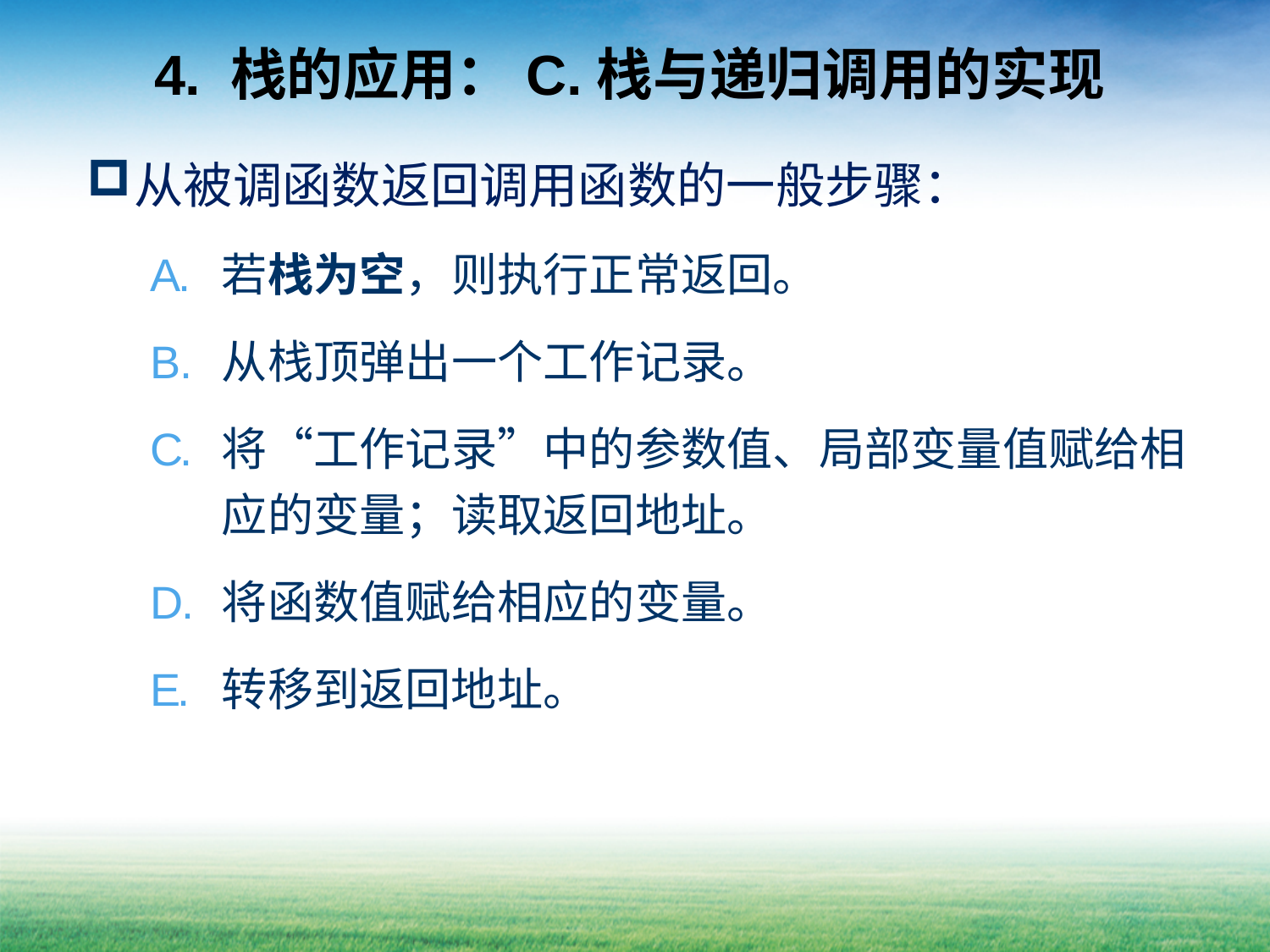

# 4. 栈的应用：C.栈与递归调用的实现
从被调函数返回调用函数的一般步骤：
若栈为空，则执行正常返回。
从栈顶弹出一个工作记录。
将“工作记录”中的参数值、局部变量值赋给相应的变量；读取返回地址。
将函数值赋给相应的变量。
转移到返回地址。